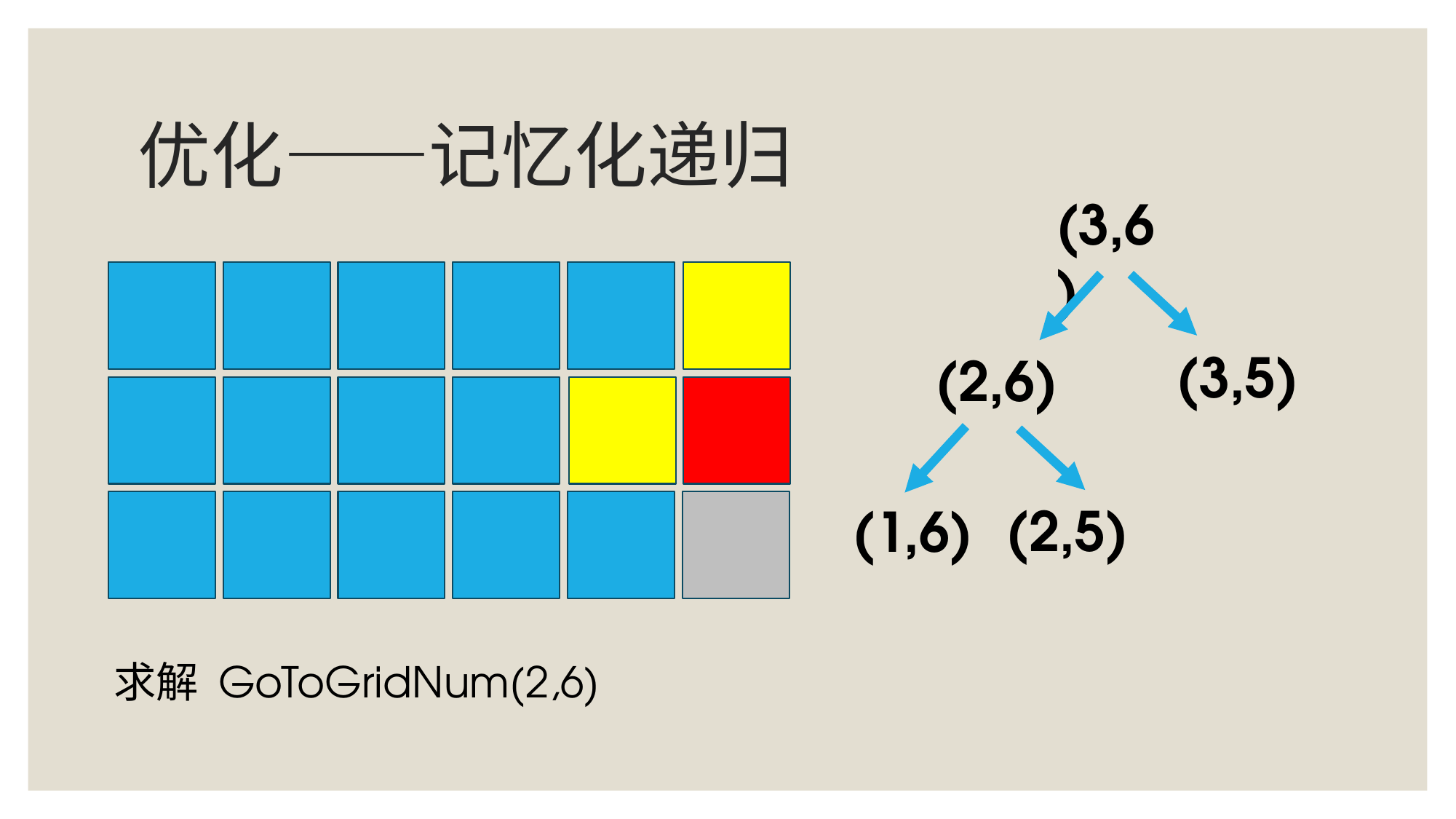

# 优化——记忆化递归
(3,6)

(3,5)
(2,6)

(2,5)

(1,6)
求解 GoToGridNum(2,6)